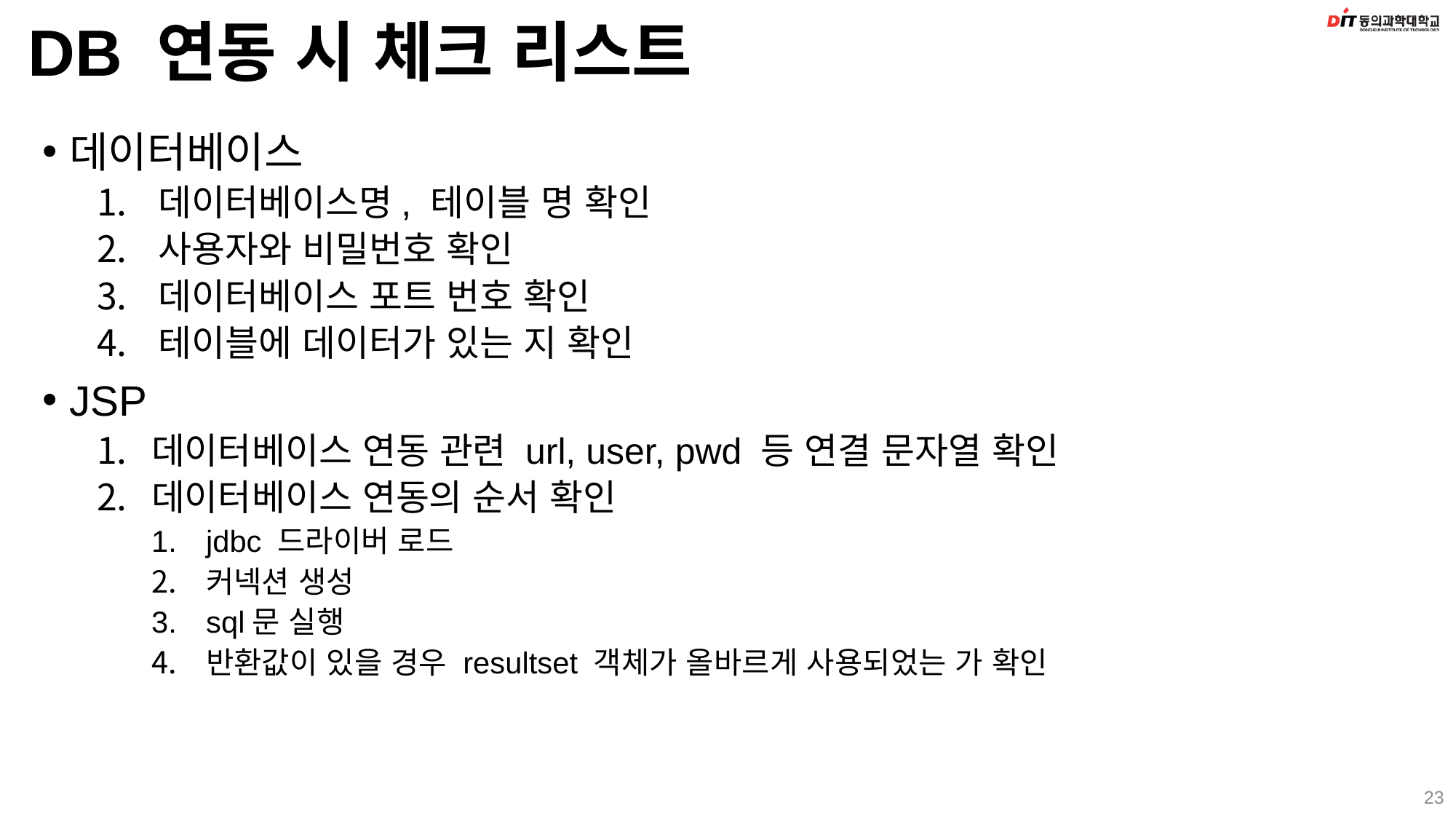

# DB 연동 시 체크 리스트
데이터베이스
데이터베이스명, 테이블 명 확인
사용자와 비밀번호 확인
데이터베이스 포트 번호 확인
테이블에 데이터가 있는 지 확인
JSP
데이터베이스 연동 관련 url, user, pwd 등 연결 문자열 확인
데이터베이스 연동의 순서 확인
jdbc 드라이버 로드
커넥션 생성
sql문 실행
반환값이 있을 경우 resultset 객체가 올바르게 사용되었는 가 확인
23